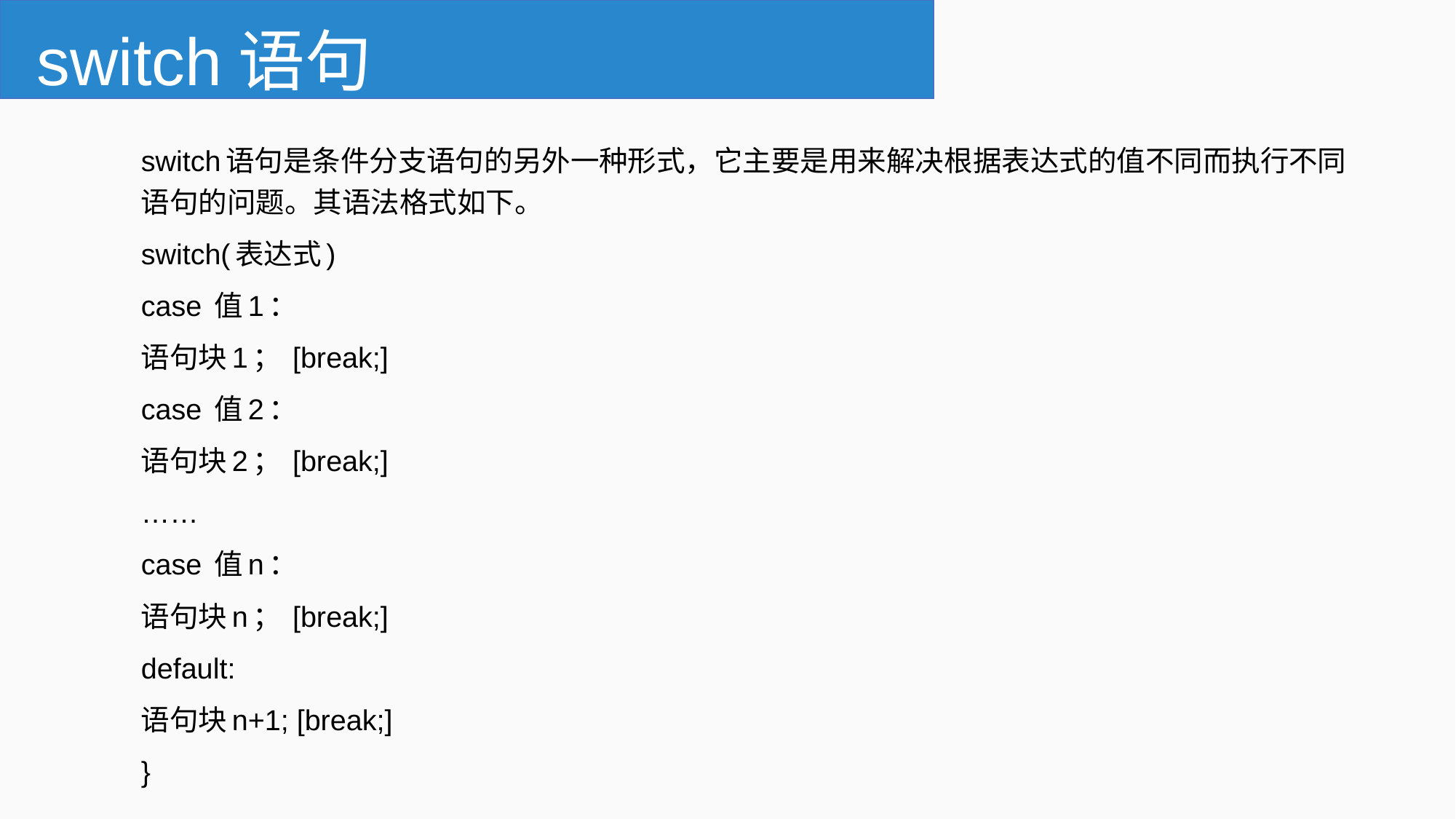

# switch语句
switch语句是条件分支语句的另外一种形式，它主要是用来解决根据表达式的值不同而执行不同语句的问题。其语法格式如下。
switch(表达式)
case 值1：
语句块1； [break;]
case 值2：
语句块2； [break;]
……
case 值n：
语句块n； [break;]
default:
语句块n+1; [break;]
}